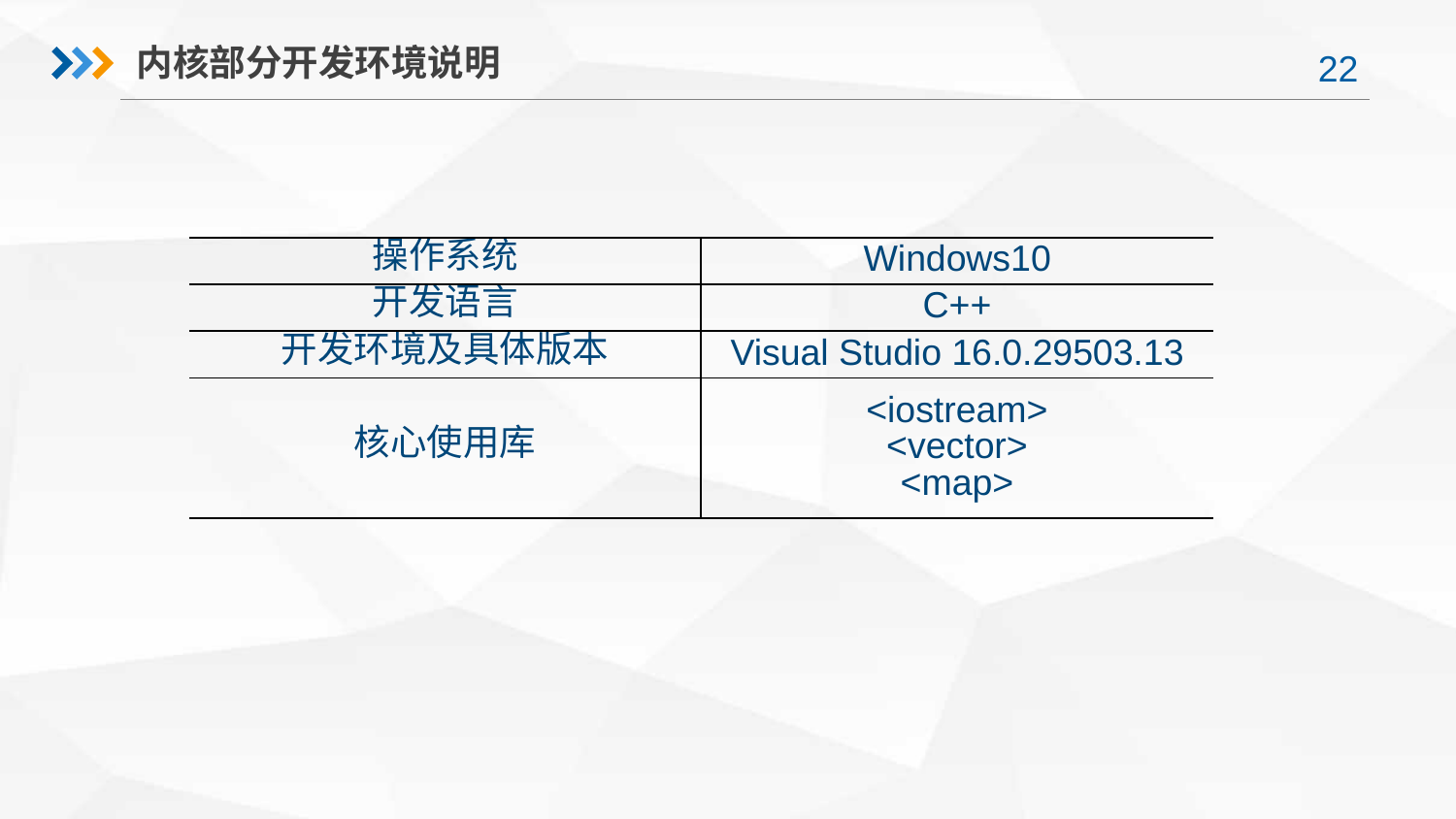

内核部分开发环境说明
| 操作系统 | Windows10 |
| --- | --- |
| 开发语言 | C++ |
| 开发环境及具体版本 | Visual Studio 16.0.29503.13 |
| 核心使用库 | <iostream> <vector> <map> |